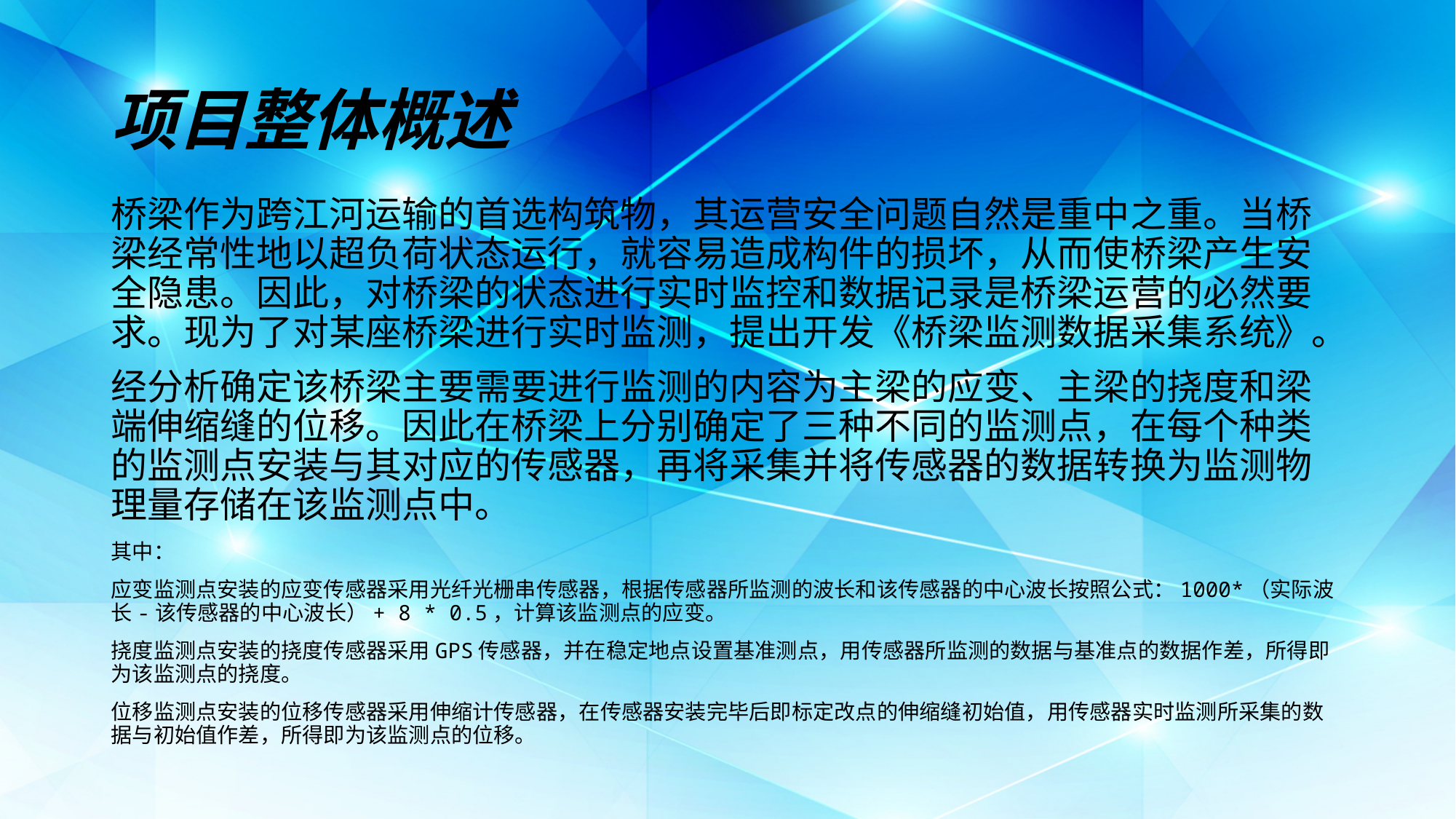

# 项目整体概述
桥梁作为跨江河运输的首选构筑物，其运营安全问题自然是重中之重。当桥梁经常性地以超负荷状态运行，就容易造成构件的损坏，从而使桥梁产生安全隐患。因此，对桥梁的状态进行实时监控和数据记录是桥梁运营的必然要求。现为了对某座桥梁进行实时监测，提出开发《桥梁监测数据采集系统》。
经分析确定该桥梁主要需要进行监测的内容为主梁的应变、主梁的挠度和梁端伸缩缝的位移。因此在桥梁上分别确定了三种不同的监测点，在每个种类的监测点安装与其对应的传感器，再将采集并将传感器的数据转换为监测物理量存储在该监测点中。
其中：
应变监测点安装的应变传感器采用光纤光栅串传感器，根据传感器所监测的波长和该传感器的中心波长按照公式：1000*（实际波长-该传感器的中心波长）+ 8 * 0.5，计算该监测点的应变。
挠度监测点安装的挠度传感器采用GPS传感器，并在稳定地点设置基准测点，用传感器所监测的数据与基准点的数据作差，所得即为该监测点的挠度。
位移监测点安装的位移传感器采用伸缩计传感器，在传感器安装完毕后即标定改点的伸缩缝初始值，用传感器实时监测所采集的数据与初始值作差，所得即为该监测点的位移。